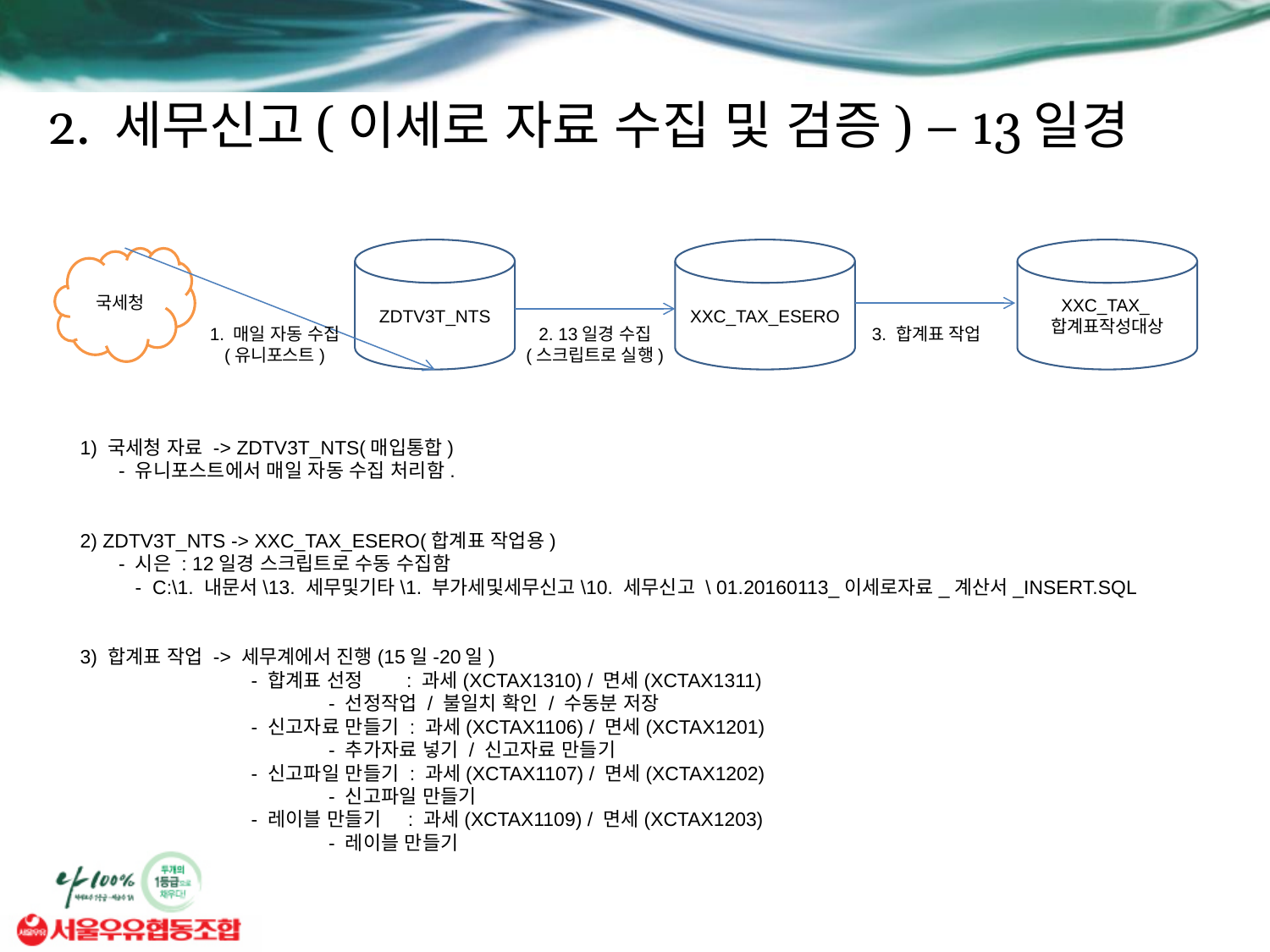

# 2. 세무신고(이세로 자료 수집 및 검증) – 13일경
ZDTV3T_NTS
XXC_TAX_ESERO
XXC_TAX_합계표작성대상
국세청
1. 매일 자동 수집
(유니포스트)
2. 13일경 수집
(스크립트로 실행)
3. 합계표 작업

 1) 국세청 자료 -> ZDTV3T_NTS(매입통합)
        - 유니포스트에서 매일 자동 수집 처리함.

 2) ZDTV3T_NTS -> XXC_TAX_ESERO(합계표 작업용)
        - 시은 : 12일경 스크립트로 수동 수집함
           -  C:\1. 내문서\13. 세무및기타\1. 부가세및세무신고\10. 세무신고 \ 01.20160113_이세로자료_계산서_INSERT.SQL

 3) 합계표 작업 -> 세무계에서 진행(15일-20일)
	         - 합계표 선정       : 과세(XCTAX1310) / 면세(XCTAX1311)
		- 선정작업 / 불일치 확인 / 수동분 저장
	         - 신고자료 만들기 : 과세(XCTAX1106) / 면세(XCTAX1201)
		- 추가자료 넣기 / 신고자료 만들기
	         - 신고파일 만들기 : 과세(XCTAX1107) / 면세(XCTAX1202)
		- 신고파일 만들기
	         - 레이블 만들기    : 과세(XCTAX1109) / 면세(XCTAX1203)
		- 레이블 만들기